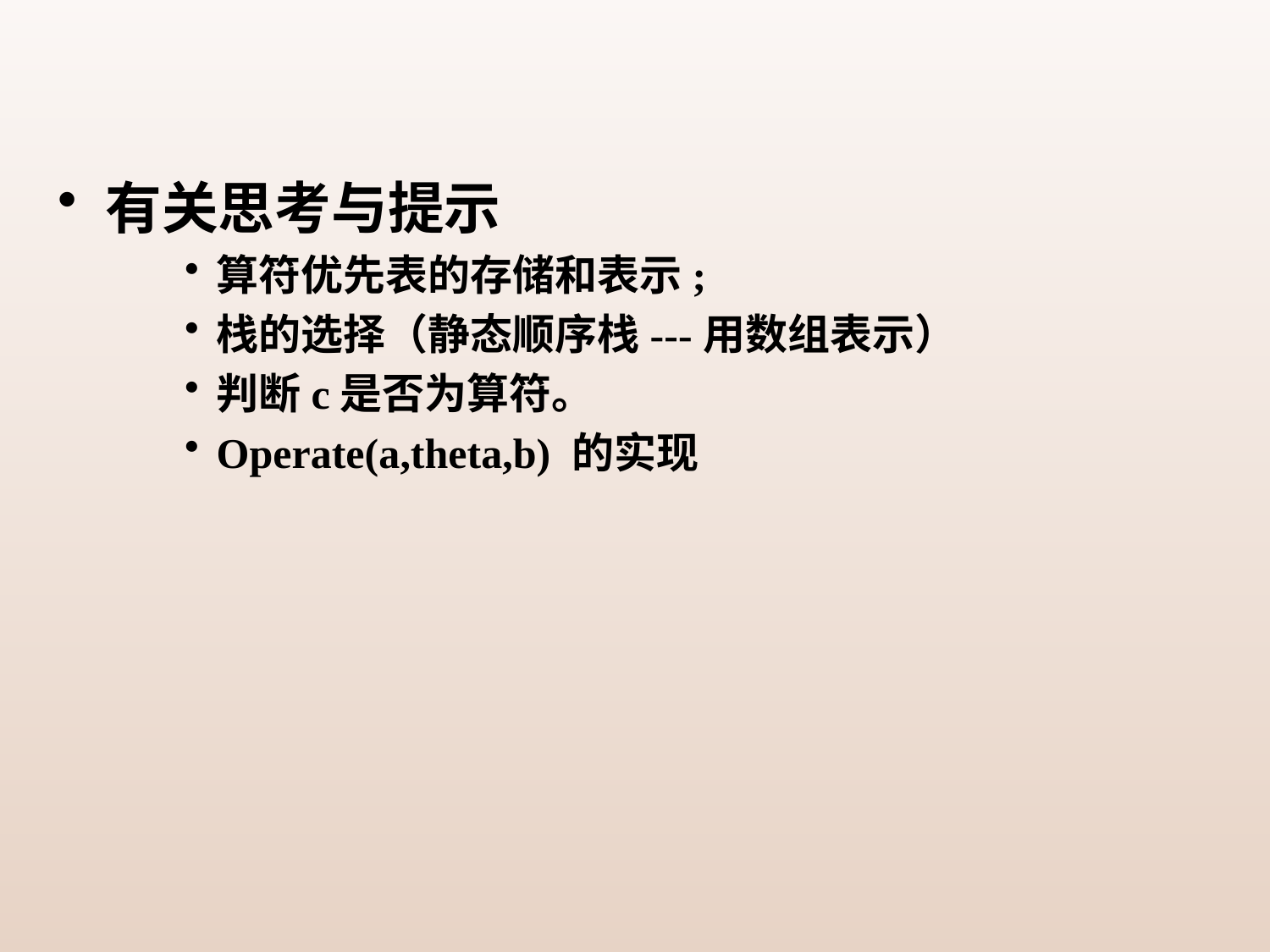

有关思考与提示
算符优先表的存储和表示;
栈的选择（静态顺序栈---用数组表示）
判断c是否为算符。
Operate(a,theta,b) 的实现